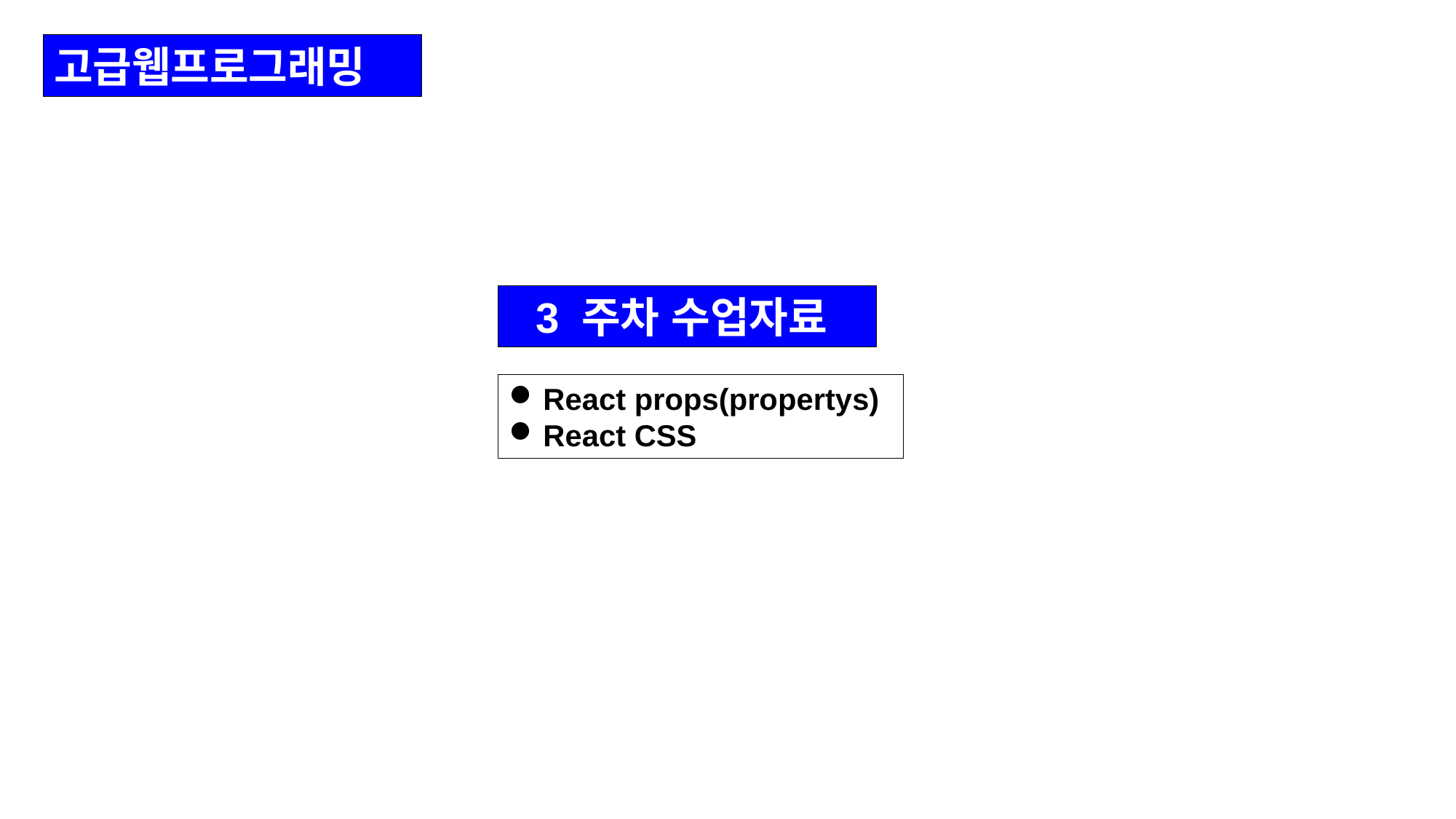

고급웹프로그래밍
3 주차 수업자료
React props(propertys)
React CSS